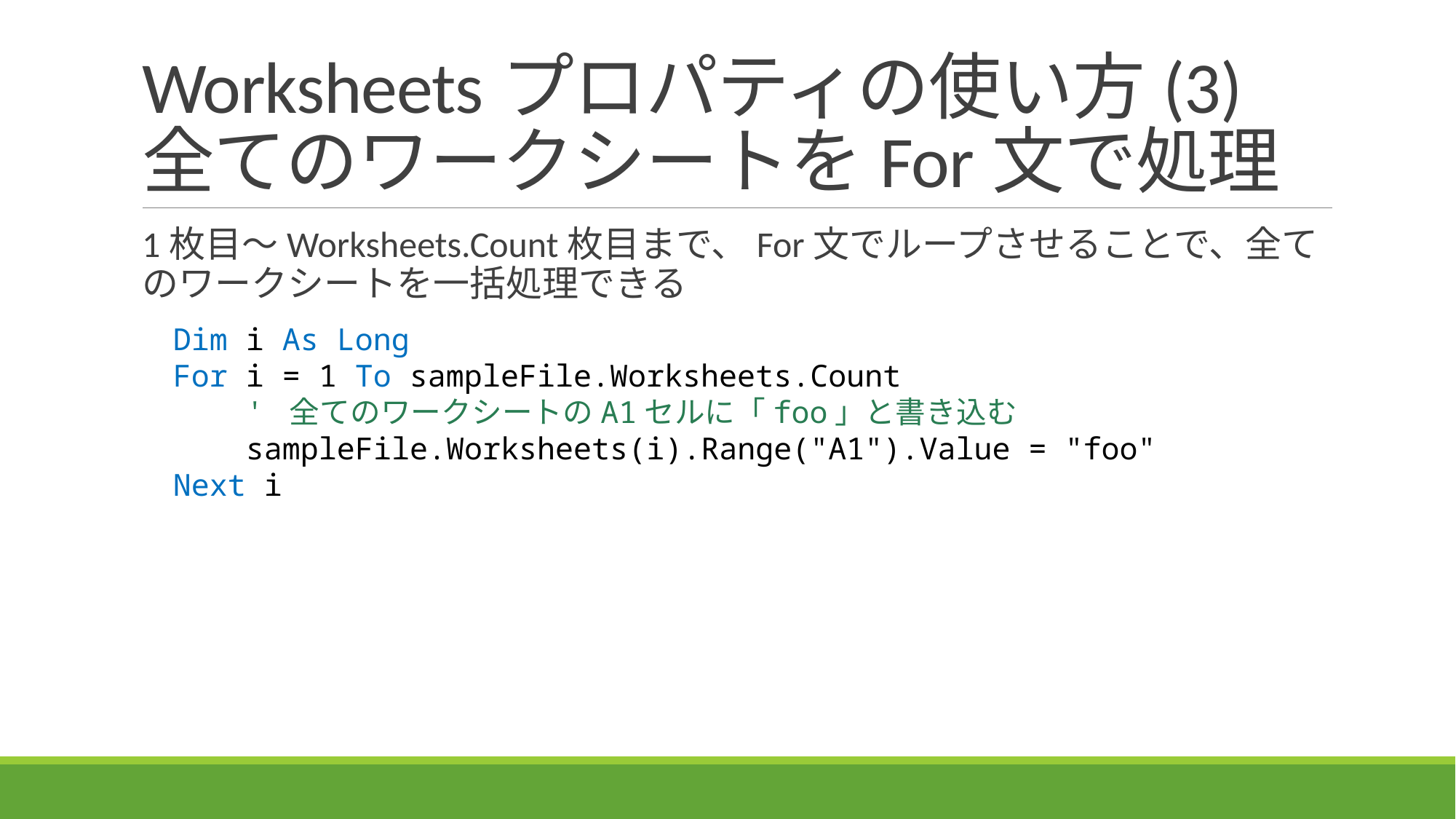

# Worksheetsプロパティの使い方(3) 全てのワークシートをFor文で処理
1枚目～Worksheets.Count枚目まで、For文でループさせることで、全てのワークシートを一括処理できる
Dim i As Long
For i = 1 To sampleFile.Worksheets.Count
    ' 全てのワークシートのA1セルに「foo」と書き込む
    sampleFile.Worksheets(i).Range("A1").Value = "foo"
Next i